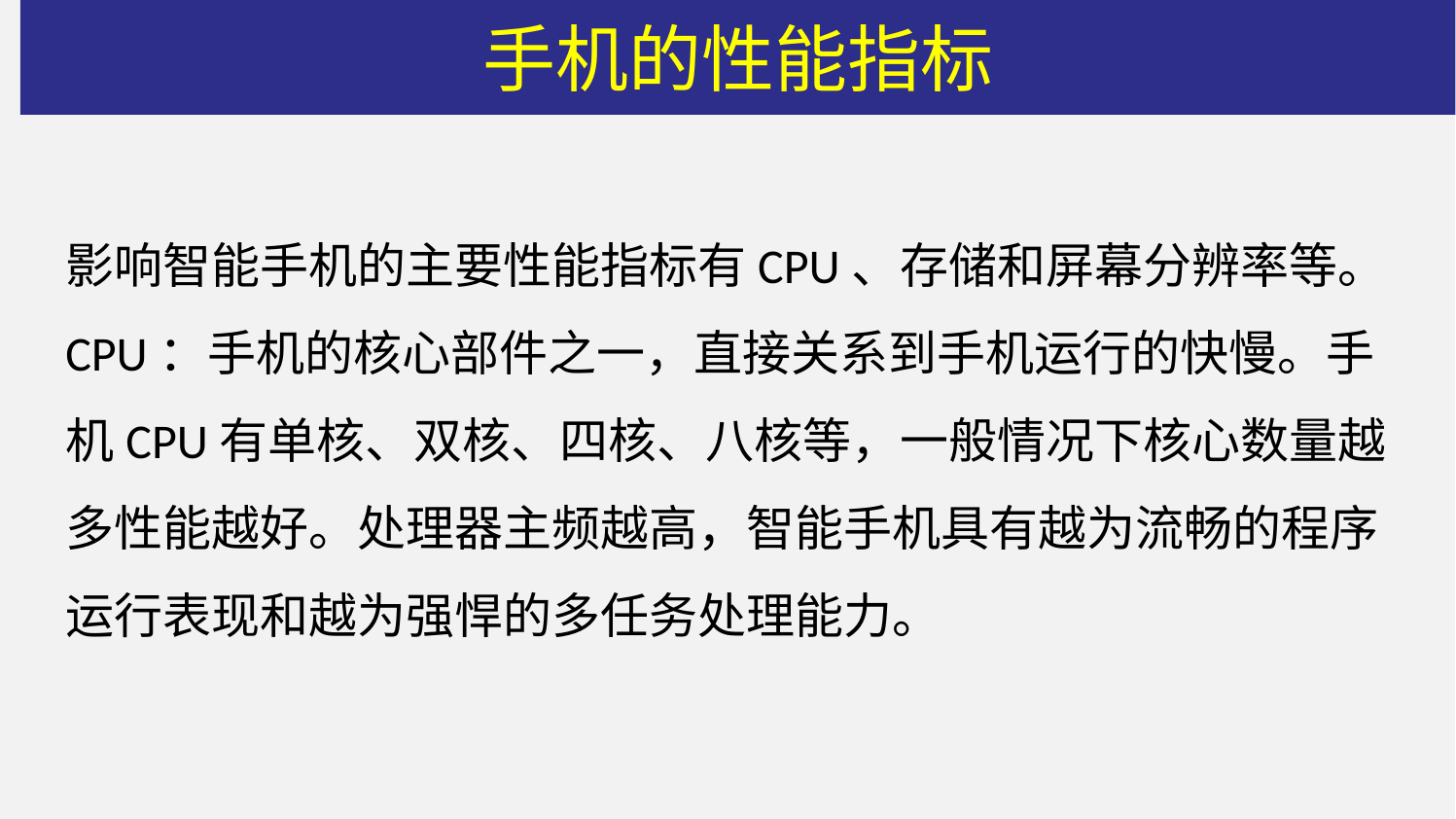

# 手机的性能指标
影响智能手机的主要性能指标有CPU、存储和屏幕分辨率等。
CPU：手机的核心部件之一，直接关系到手机运行的快慢。手机CPU有单核、双核、四核、八核等，一般情况下核心数量越多性能越好。处理器主频越高，智能手机具有越为流畅的程序运行表现和越为强悍的多任务处理能力。